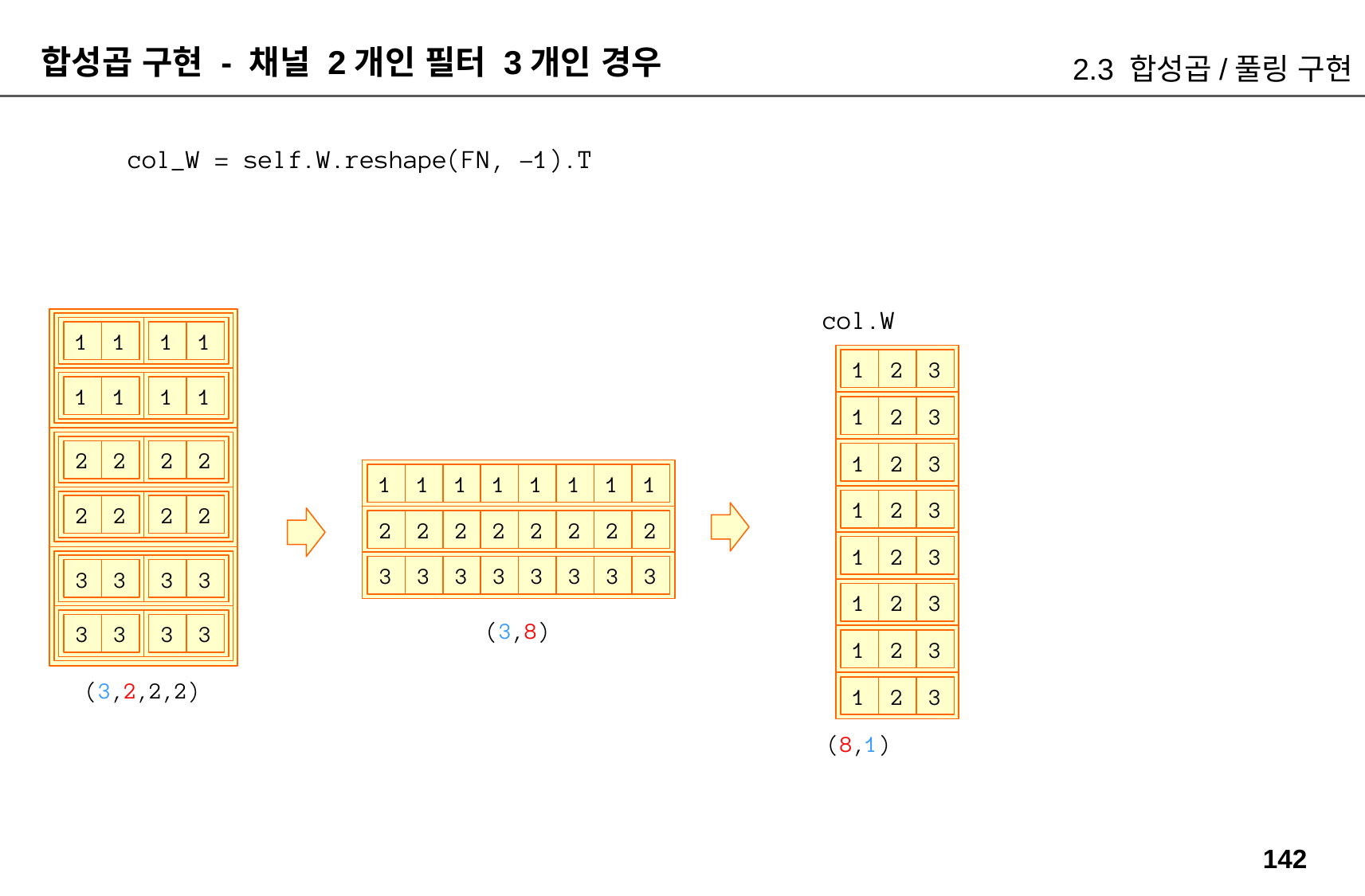

합성곱 구현 - 채널 2개인 필터 3개인 경우
2.3 합성곱/풀링 구현
col_W = self.W.reshape(FN, -1).T
col.W

1
1
1
1

1
2
3

1
1
1
1

1
2
3

2
2
2
2
1
2
3

1
1
1
1
1
1
1
1

1
2
3

2
2
2
2

2
2
2
2
2
2
2
2

1
2
3

3
3
3
3
3
3
3
3
3
3
3
3

1
2
3

(3,8)
3
3
3
3

1
2
3
(3,2,2,2)

1
2
3
(8,1)